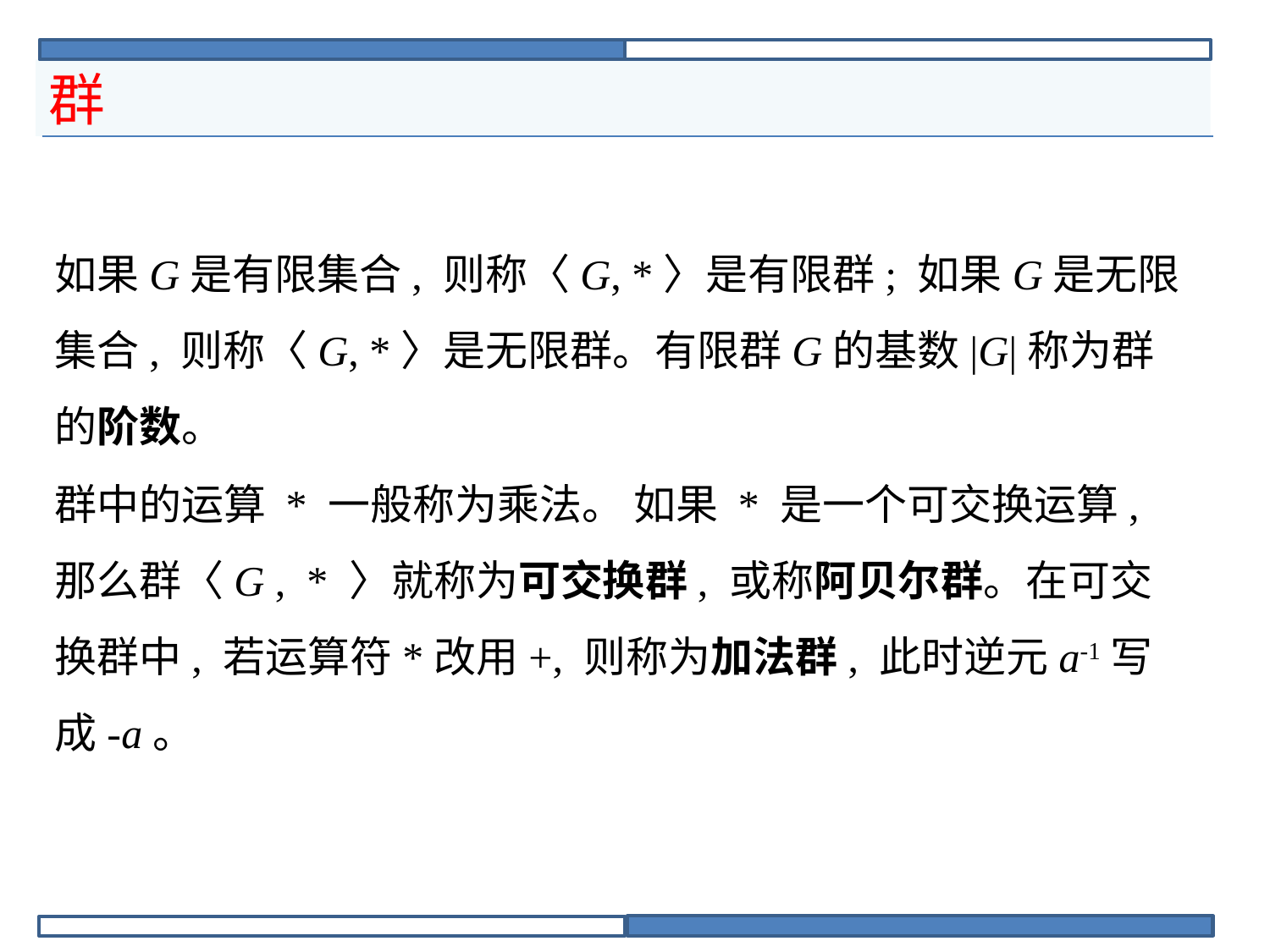

# 群
如果G是有限集合, 则称〈G, *〉是有限群; 如果G是无限集合, 则称〈G, *〉是无限群。有限群G的基数|G|称为群的阶数。
群中的运算 * 一般称为乘法。 如果 * 是一个可交换运算, 那么群〈G ,  * 〉就称为可交换群, 或称阿贝尔群。在可交换群中, 若运算符*改用+, 则称为加法群, 此时逆元a-1写成-a。